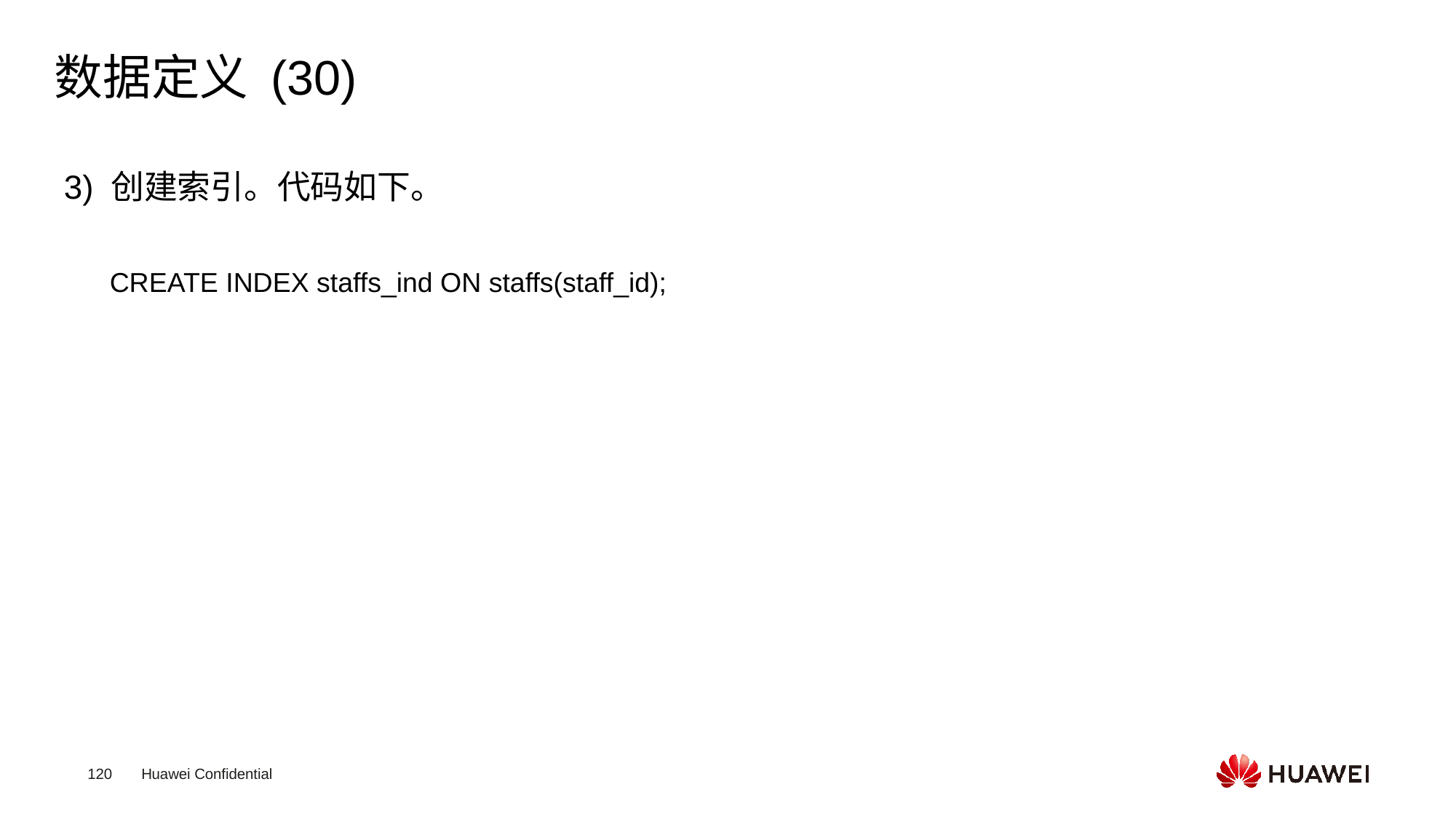

# 数据定义 (30)
3) 创建索引。代码如下。
CREATE INDEX staffs_ind ON staffs(staff_id);